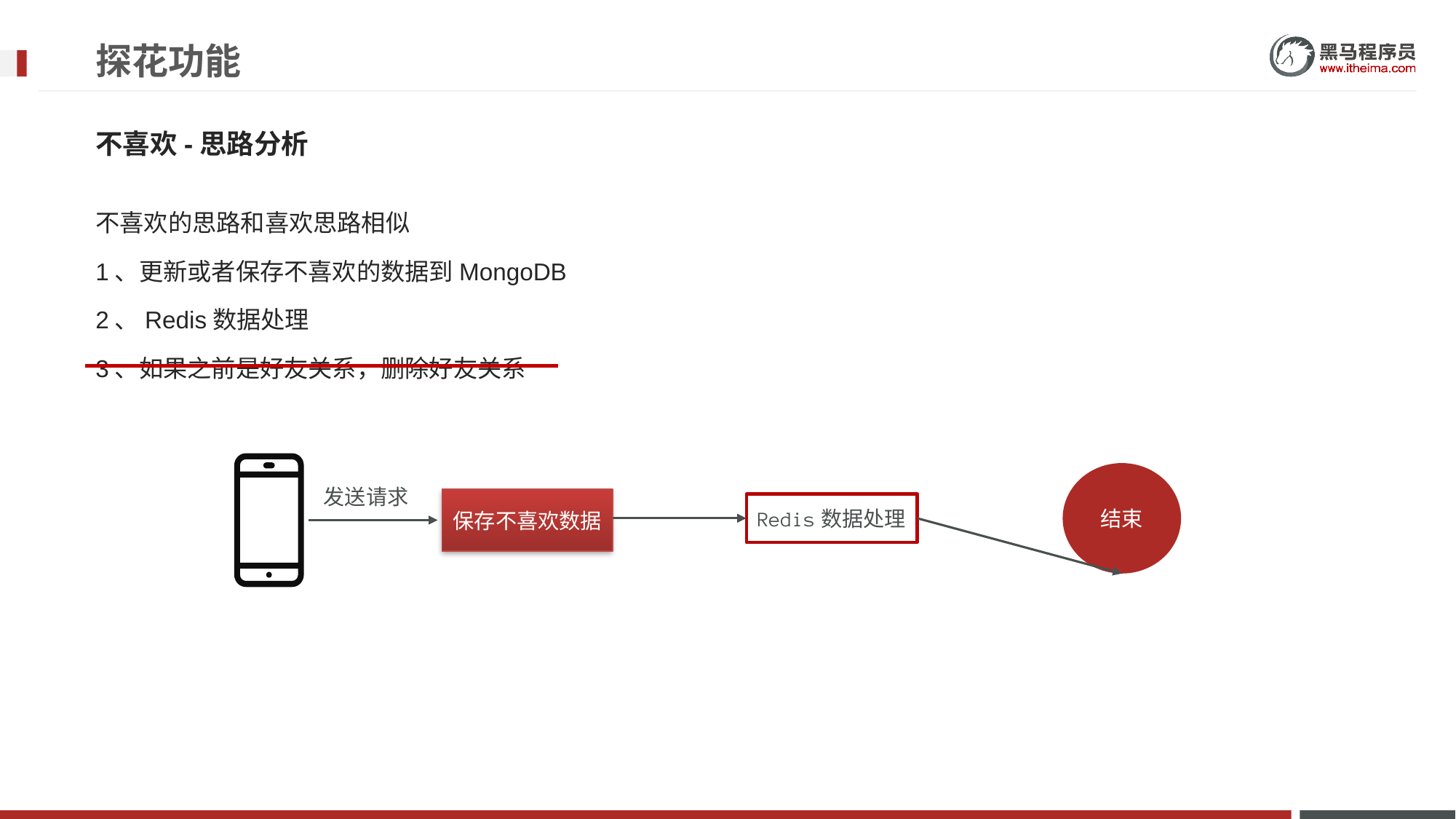

# 探花功能
不喜欢-思路分析
不喜欢的思路和喜欢思路相似
1、更新或者保存不喜欢的数据到MongoDB
2、Redis数据处理
3、如果之前是好友关系，删除好友关系

结束
发送请求
保存不喜欢数据
Redis数据处理